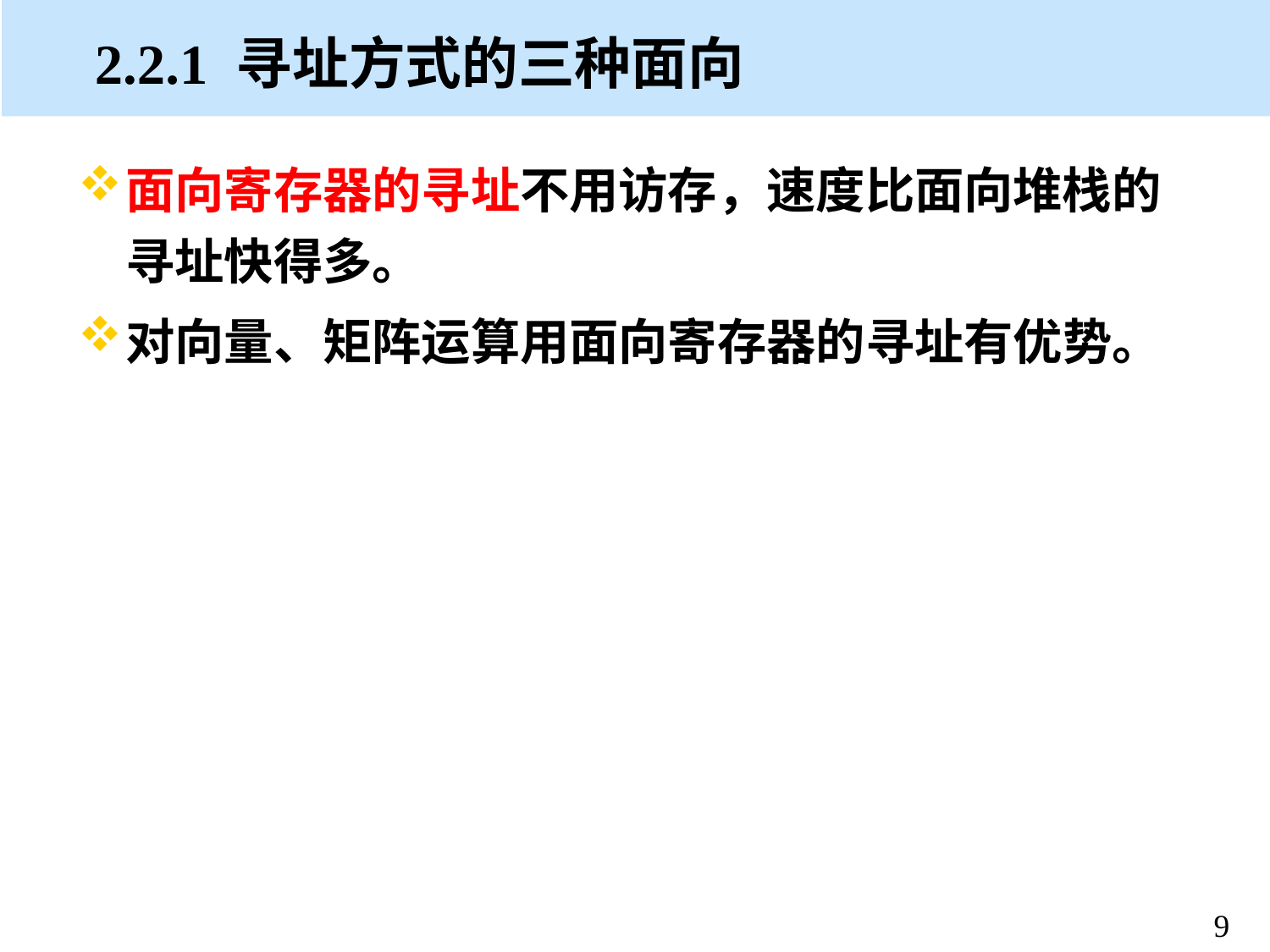

# 2.2.1 寻址方式的三种面向
面向寄存器的寻址不用访存，速度比面向堆栈的寻址快得多。
对向量、矩阵运算用面向寄存器的寻址有优势。